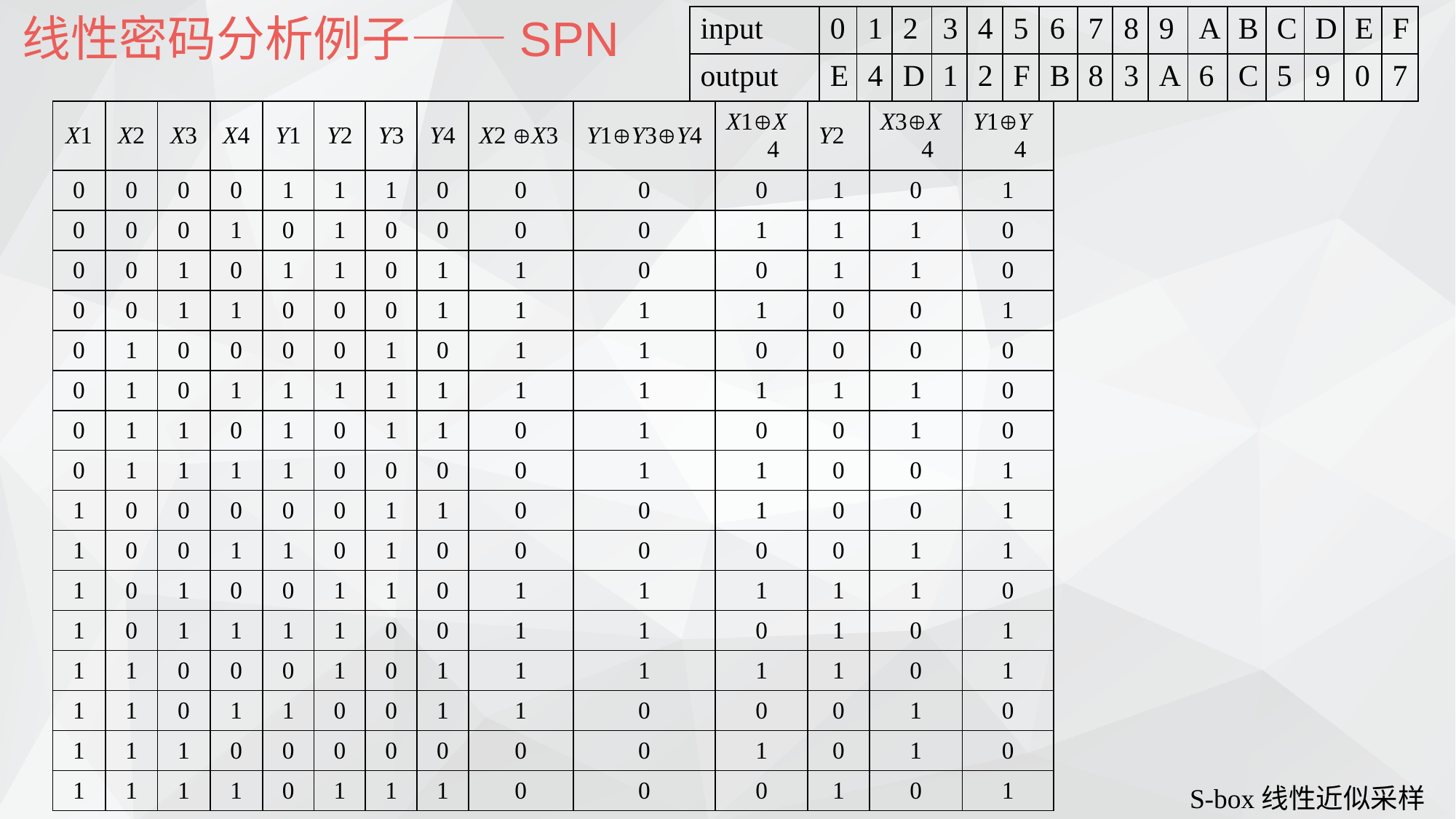

线性密码分析例子——SPN
| input | 0 | 1 | 2 | 3 | 4 | 5 | 6 | 7 | 8 | 9 | A | B | C | D | E | F |
| --- | --- | --- | --- | --- | --- | --- | --- | --- | --- | --- | --- | --- | --- | --- | --- | --- |
| output | E | 4 | D | 1 | 2 | F | B | 8 | 3 | A | 6 | C | 5 | 9 | 0 | 7 |
| X1 | X2 | X3 | X4 | Y1 | Y2 | Y3 | Y4 | X2 ⊕X3 | Y1⊕Y3⊕Y4 | X1⊕X4 | Y2 | X3⊕X4 | Y1⊕Y4 |
| --- | --- | --- | --- | --- | --- | --- | --- | --- | --- | --- | --- | --- | --- |
| 0 | 0 | 0 | 0 | 1 | 1 | 1 | 0 | 0 | 0 | 0 | 1 | 0 | 1 |
| 0 | 0 | 0 | 1 | 0 | 1 | 0 | 0 | 0 | 0 | 1 | 1 | 1 | 0 |
| 0 | 0 | 1 | 0 | 1 | 1 | 0 | 1 | 1 | 0 | 0 | 1 | 1 | 0 |
| 0 | 0 | 1 | 1 | 0 | 0 | 0 | 1 | 1 | 1 | 1 | 0 | 0 | 1 |
| 0 | 1 | 0 | 0 | 0 | 0 | 1 | 0 | 1 | 1 | 0 | 0 | 0 | 0 |
| 0 | 1 | 0 | 1 | 1 | 1 | 1 | 1 | 1 | 1 | 1 | 1 | 1 | 0 |
| 0 | 1 | 1 | 0 | 1 | 0 | 1 | 1 | 0 | 1 | 0 | 0 | 1 | 0 |
| 0 | 1 | 1 | 1 | 1 | 0 | 0 | 0 | 0 | 1 | 1 | 0 | 0 | 1 |
| 1 | 0 | 0 | 0 | 0 | 0 | 1 | 1 | 0 | 0 | 1 | 0 | 0 | 1 |
| 1 | 0 | 0 | 1 | 1 | 0 | 1 | 0 | 0 | 0 | 0 | 0 | 1 | 1 |
| 1 | 0 | 1 | 0 | 0 | 1 | 1 | 0 | 1 | 1 | 1 | 1 | 1 | 0 |
| 1 | 0 | 1 | 1 | 1 | 1 | 0 | 0 | 1 | 1 | 0 | 1 | 0 | 1 |
| 1 | 1 | 0 | 0 | 0 | 1 | 0 | 1 | 1 | 1 | 1 | 1 | 0 | 1 |
| 1 | 1 | 0 | 1 | 1 | 0 | 0 | 1 | 1 | 0 | 0 | 0 | 1 | 0 |
| 1 | 1 | 1 | 0 | 0 | 0 | 0 | 0 | 0 | 0 | 1 | 0 | 1 | 0 |
| 1 | 1 | 1 | 1 | 0 | 1 | 1 | 1 | 0 | 0 | 0 | 1 | 0 | 1 |
S-box线性近似采样